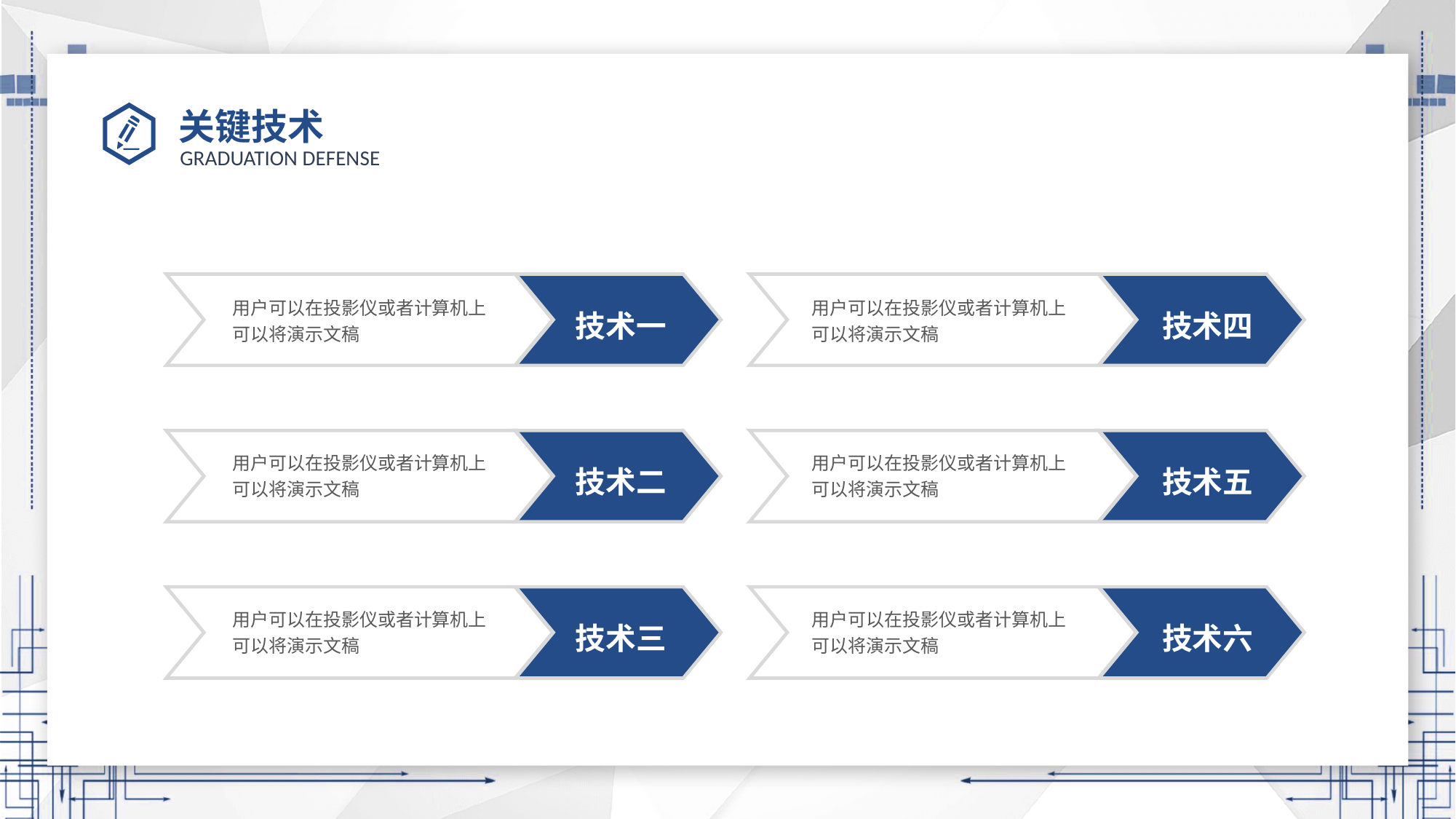

# 关键技术

用户可以在投影仪或者计算机上可以将演示文稿
技术一

用户可以在投影仪或者计算机上可以将演示文稿
技术四

用户可以在投影仪或者计算机上可以将演示文稿
技术二

用户可以在投影仪或者计算机上可以将演示文稿
技术五

用户可以在投影仪或者计算机上可以将演示文稿
技术三

用户可以在投影仪或者计算机上可以将演示文稿
技术六